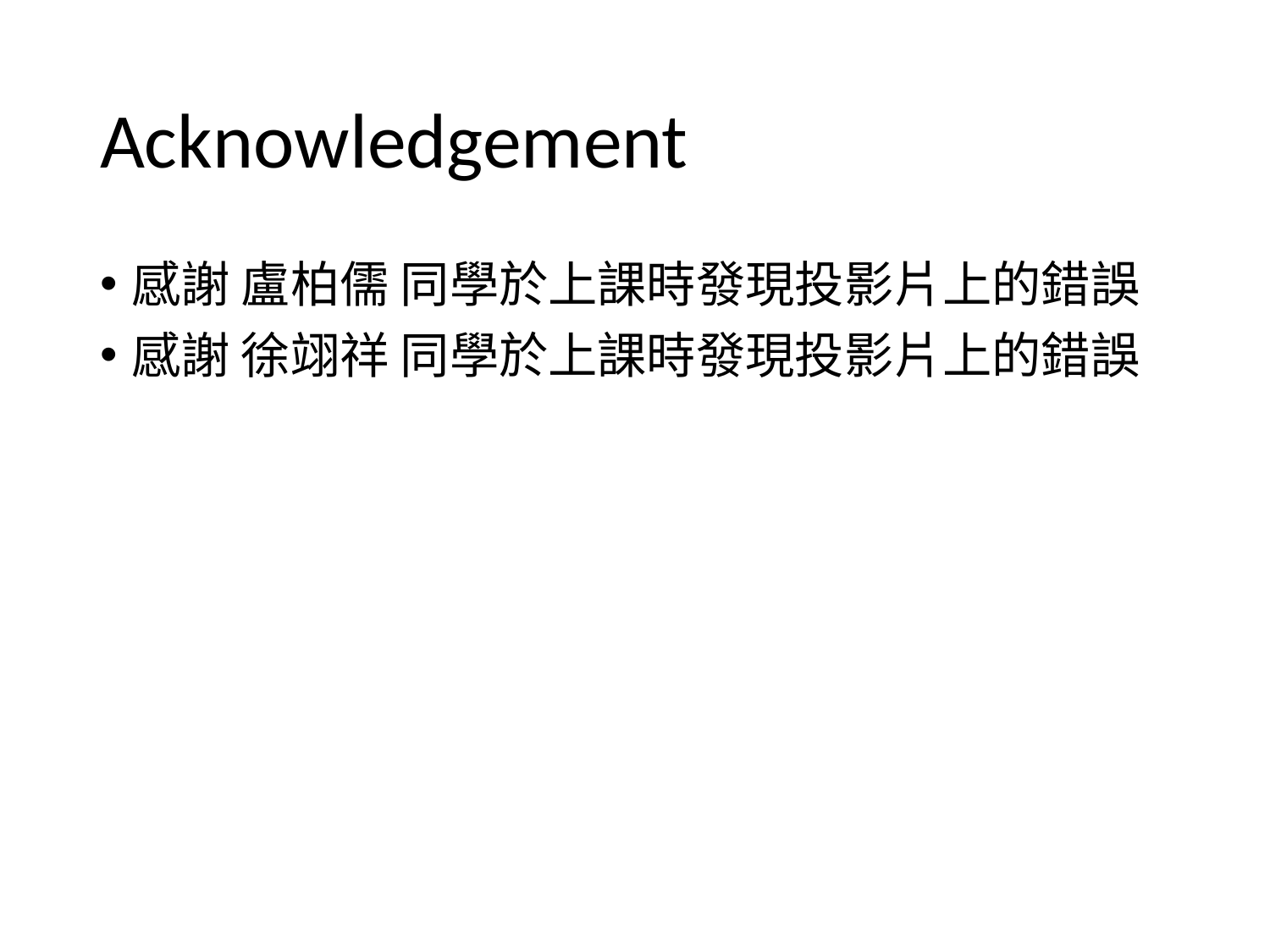

# Acknowledgement
感謝 盧柏儒 同學於上課時發現投影片上的錯誤
感謝 徐翊祥 同學於上課時發現投影片上的錯誤